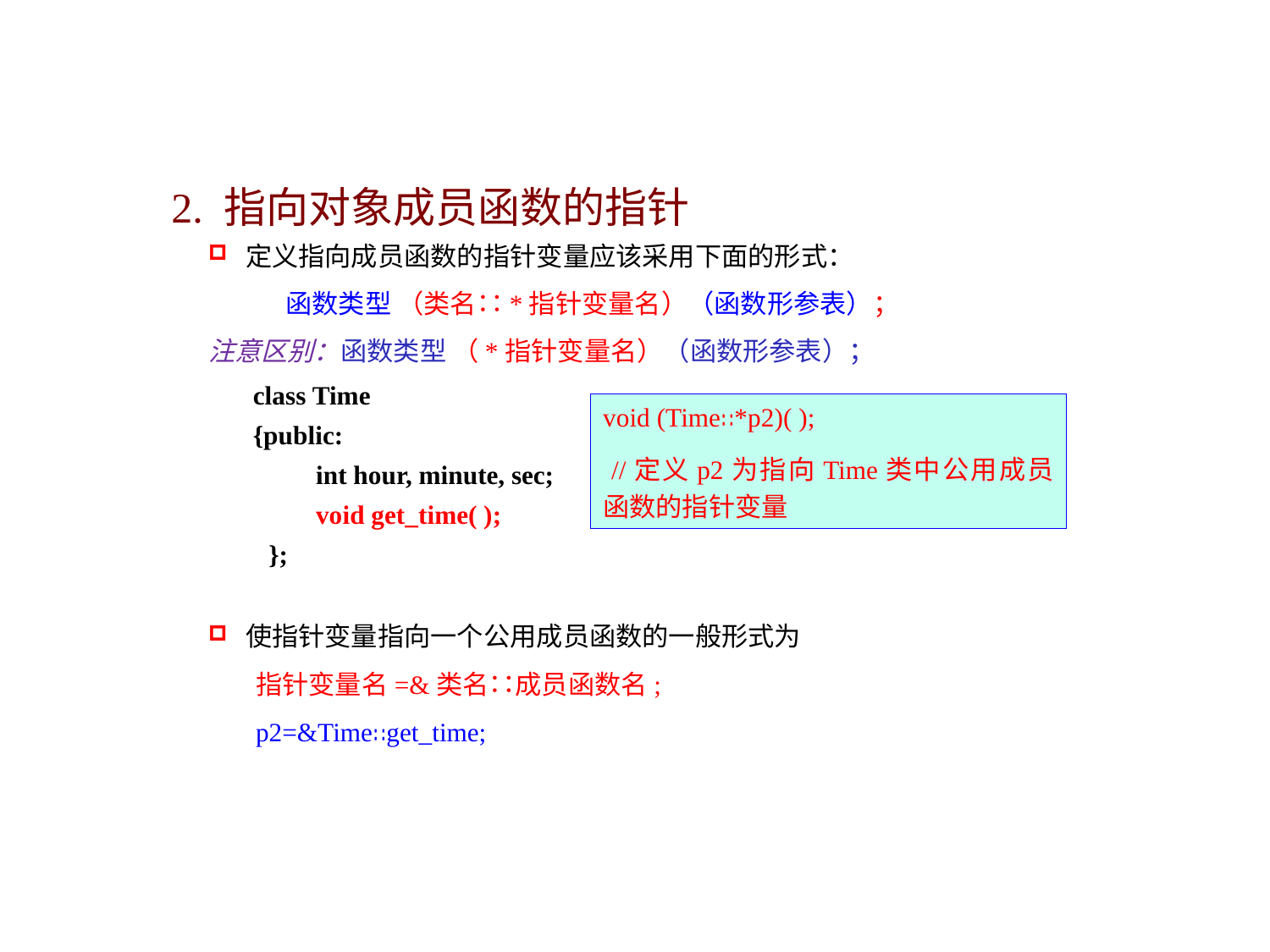

2. 指向对象成员函数的指针
定义指向成员函数的指针变量应该采用下面的形式：
            函数类型 （类名∷*指针变量名）（函数形参表）；
注意区别：函数类型 （*指针变量名）（函数形参表）；

使指针变量指向一个公用成员函数的一般形式为
指针变量名=&类名∷成员函数名;
p2=&Time∷get_time;

class Time
{public:
int hour, minute, sec;
void get_time( );
};
void (Time∷*p2)( );
 //定义p2为指向Time类中公用成员函数的指针变量